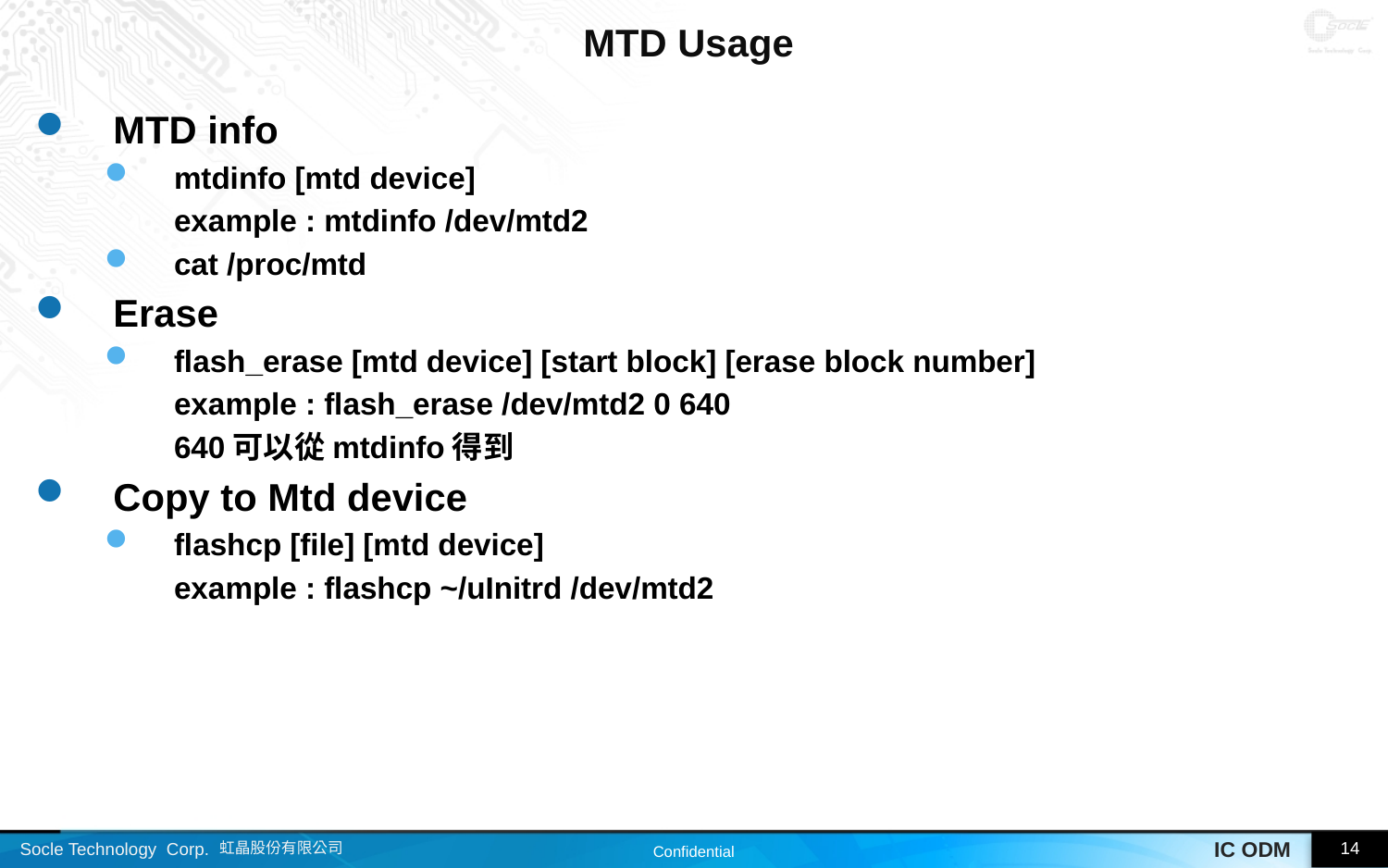

# MTD Usage
MTD info
mtdinfo [mtd device]
	example : mtdinfo /dev/mtd2
cat /proc/mtd
Erase
flash_erase [mtd device] [start block] [erase block number]
	example : flash_erase /dev/mtd2 0 640
	640可以從mtdinfo得到
Copy to Mtd device
flashcp [file] [mtd device]
	example : flashcp ~/uInitrd /dev/mtd2